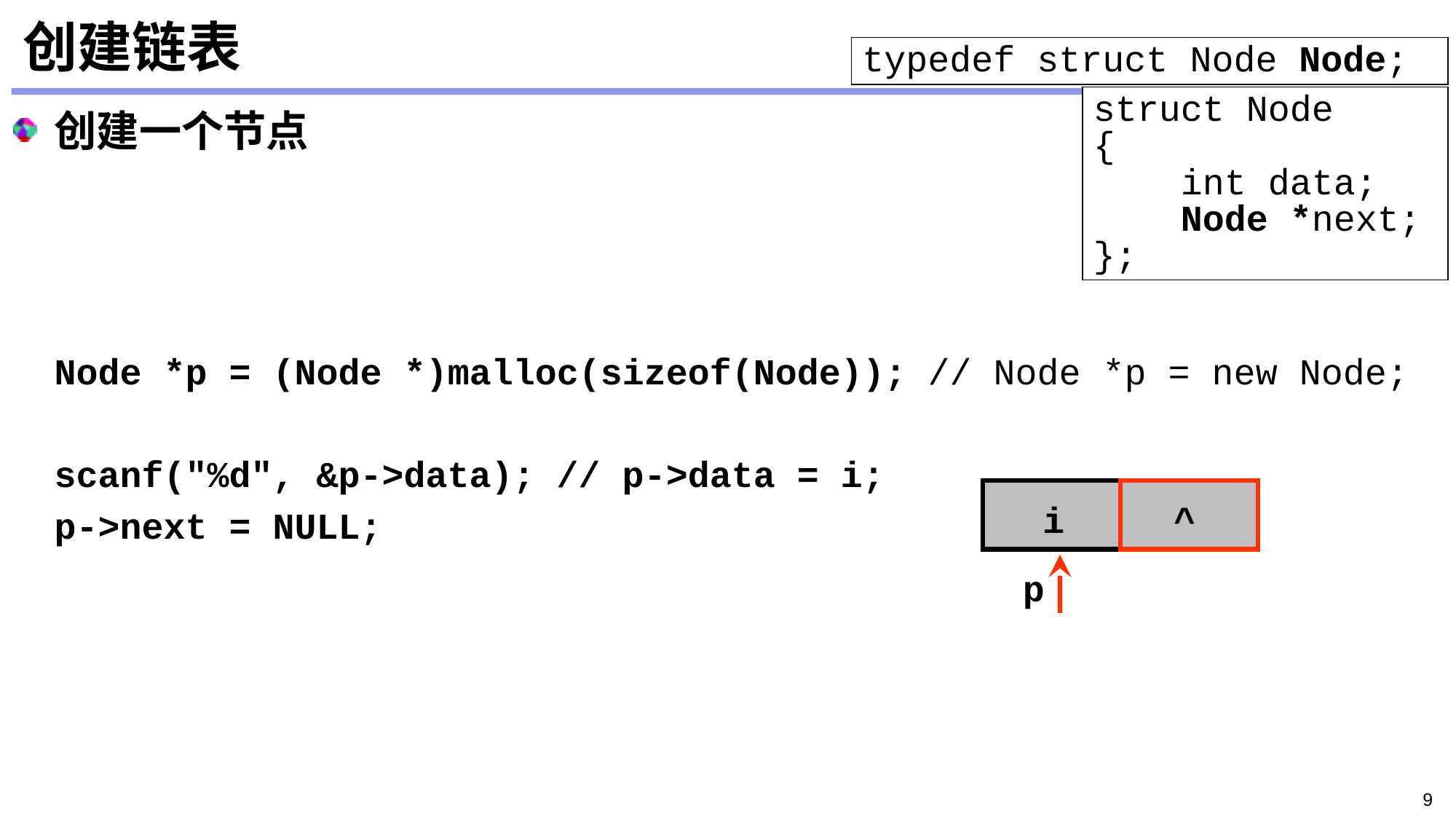

# 创建链表
typedef struct Node Node;
struct Node
{
    int data;
    Node *next;
};
创建一个节点

	Node *p = (Node *)malloc(sizeof(Node)); // Node *p = new Node;

	scanf("%d", &p->data); // p->data = i;
	p->next = NULL;

i
^

p

9